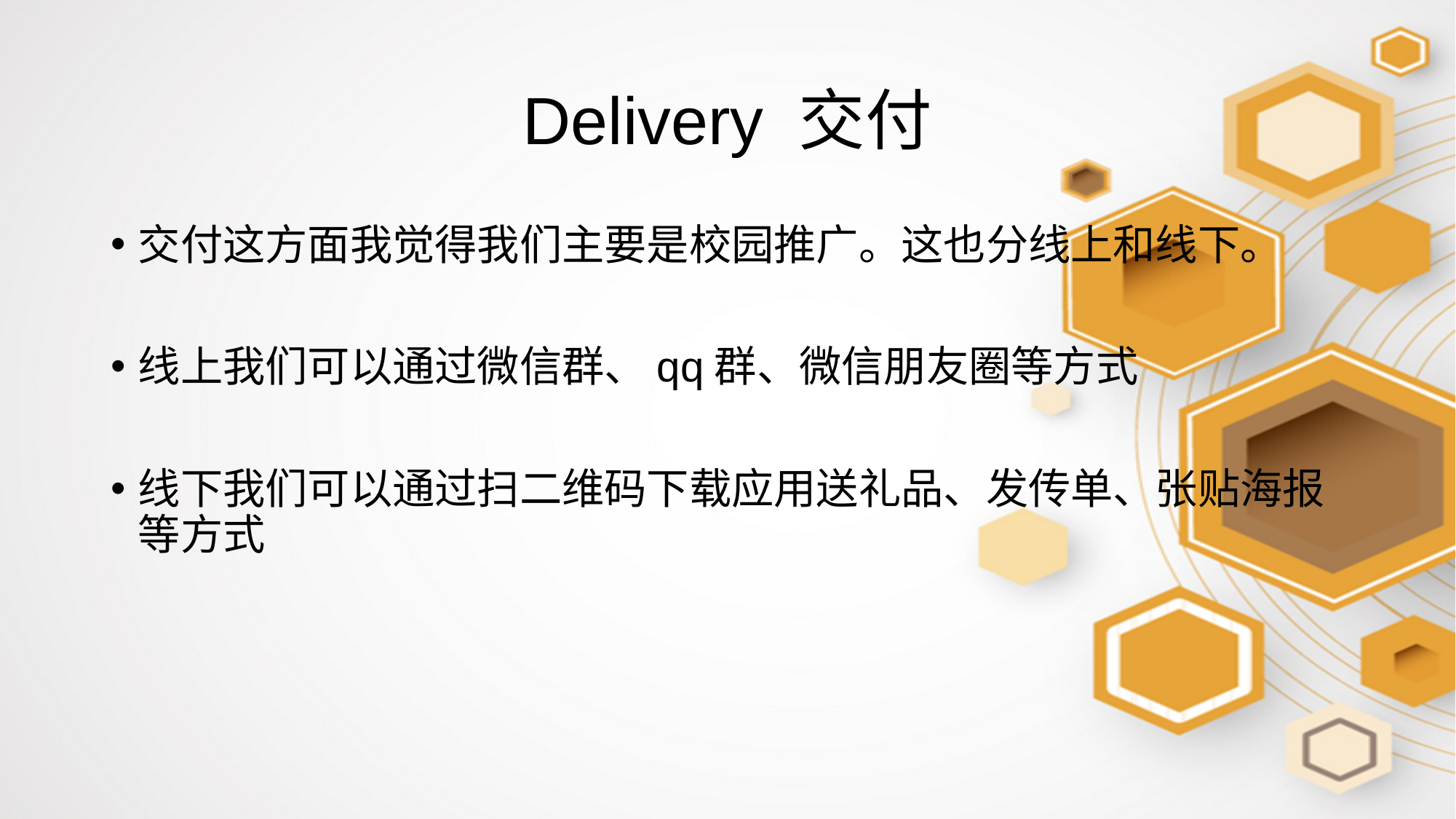

# Delivery 交付
交付这方面我觉得我们主要是校园推广。这也分线上和线下。

线上我们可以通过微信群、qq群、微信朋友圈等方式

线下我们可以通过扫二维码下载应用送礼品、发传单、张贴海报等方式